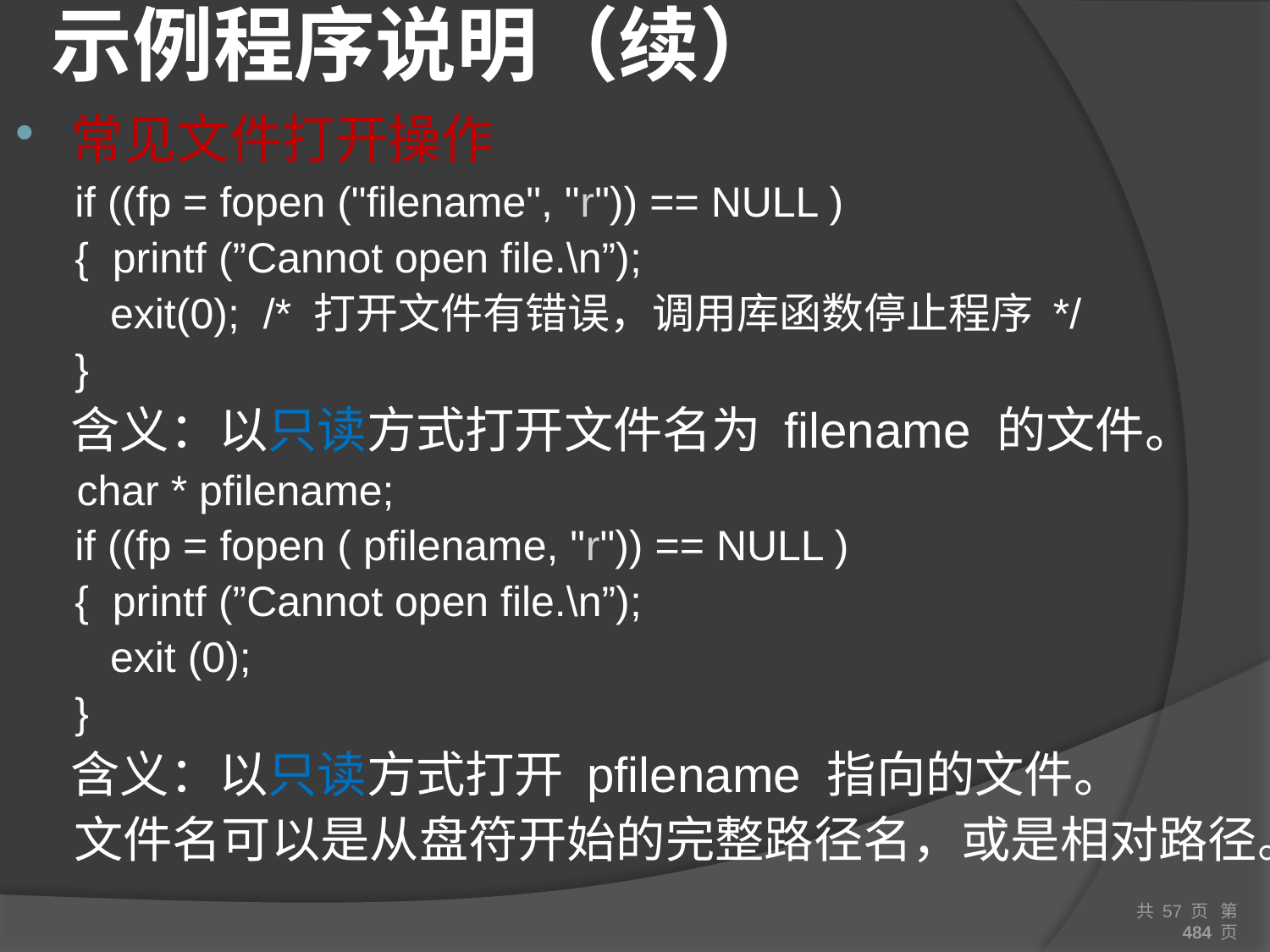

# 示例程序说明（续）
常见文件打开操作
if ((fp = fopen ("filename", "r")) == NULL )
{  printf (”Cannot open file.\n”);
   exit(0);  /* 打开文件有错误，调用库函数停止程序 */
}
	含义：以只读方式打开文件名为 filename 的文件。
     char * pfilename;
if ((fp = fopen ( pfilename, "r")) == NULL )
{  printf (”Cannot open file.\n”);
   exit (0);
}
	含义：以只读方式打开 pfilename 指向的文件。
    文件名可以是从盘符开始的完整路径名，或是相对路径。
共 57 页   第 484 页